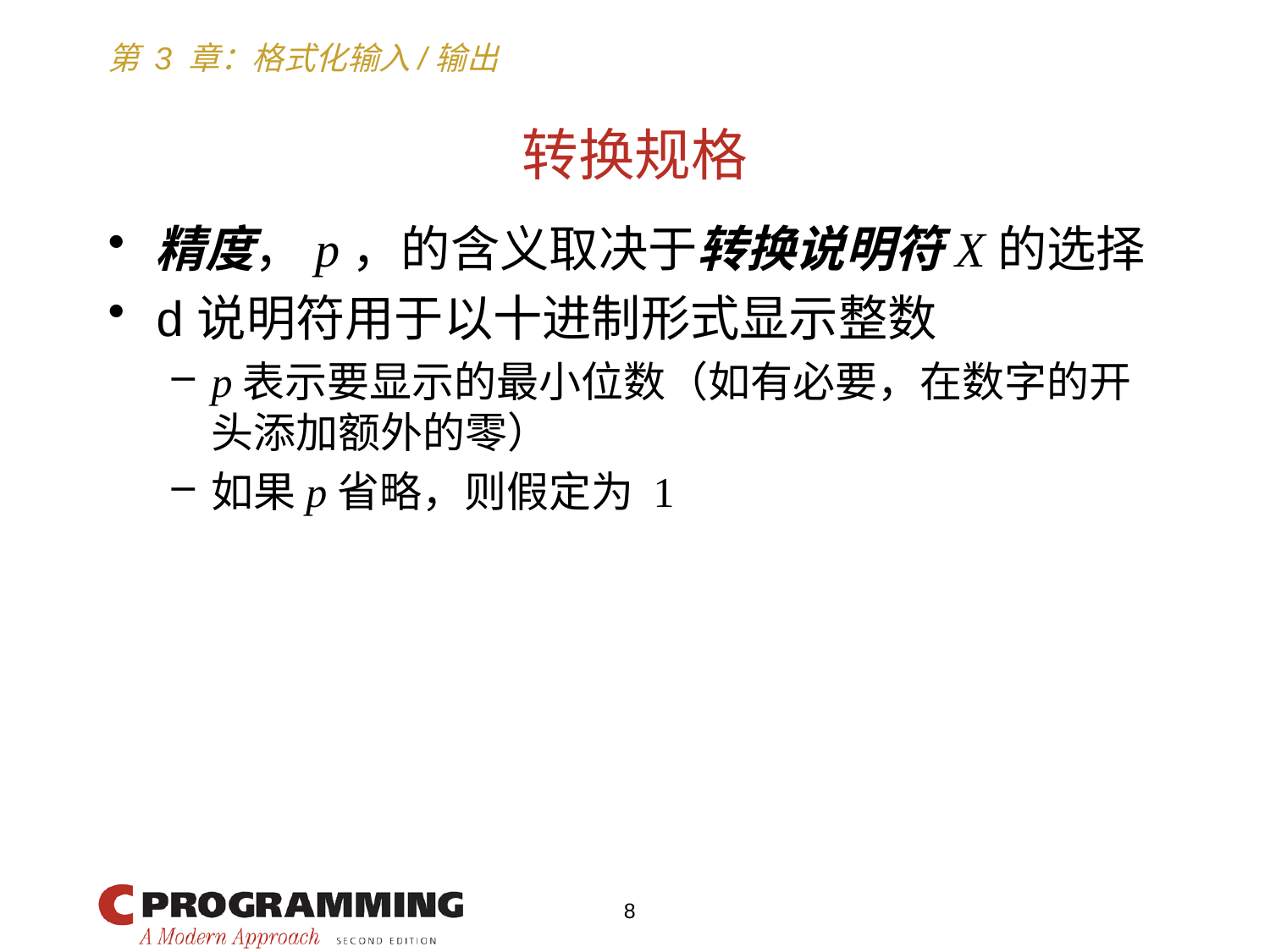

# 转换规格
精度，p，的含义取决于转换说明符X的选择
d说明符用于以十进制形式显示整数
p表示要显示的最小位数（如有必要，在数字的开头添加额外的零）
如果p省略，则假定为 1
8